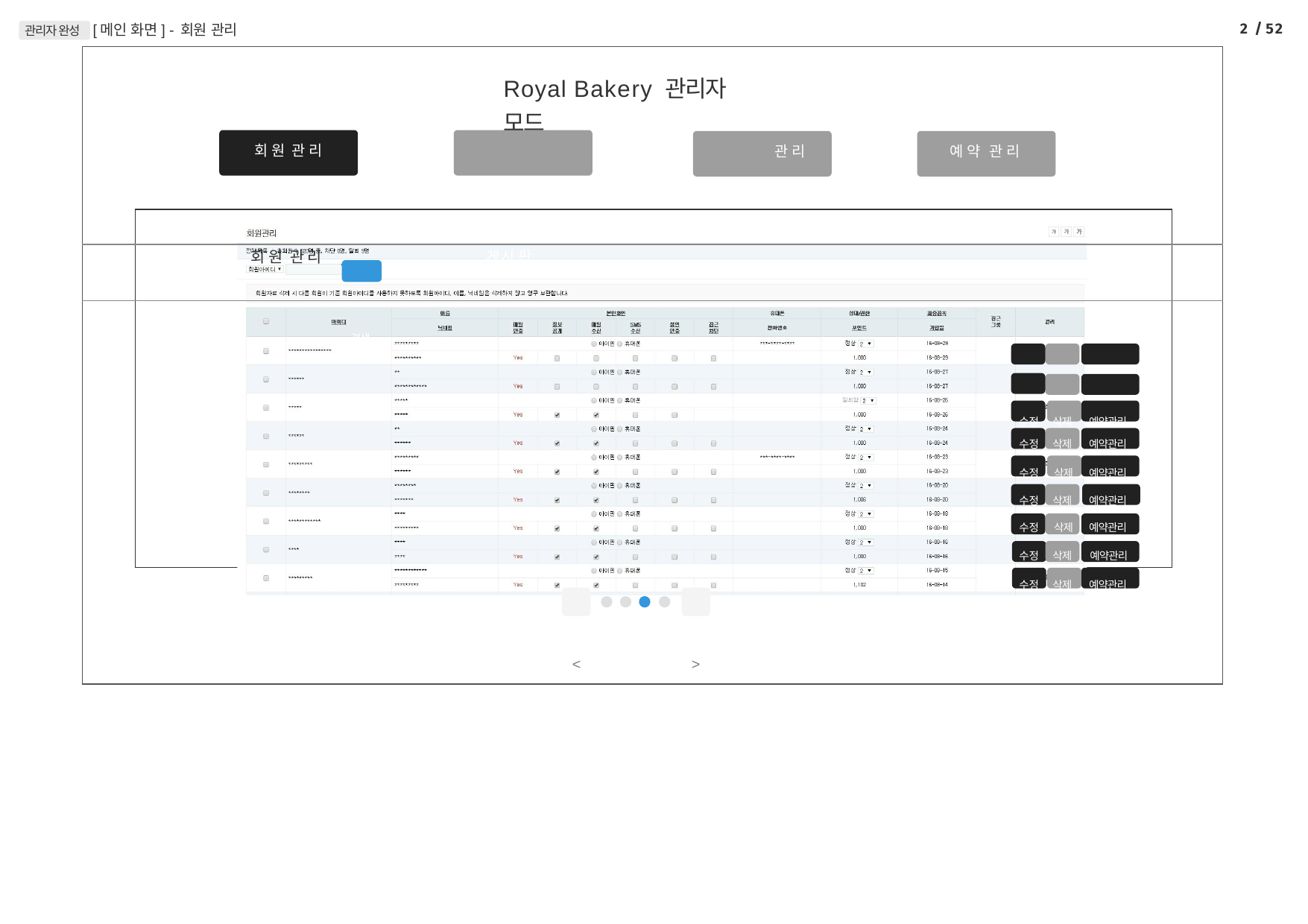

2 / 52
관리자 완성    [메인 화면] - 회원 관리
| 회 원 | 관 리 |  | Royal Bakery 관리자 모드 제 품 관 리 게 시 판 |  | 관 리 | 예 약 | 관 리 |  |  |
| --- | --- | --- | --- | --- | --- | --- | --- | --- | --- |
| 회 원 | 관 리 |  |  |  |  |  |  |  |  |
|  |  | 검색 |  |  |  |  |  |  |  |
|  |  |  |  |  | 수정 |  |  | 삭제 | 예약관리 |
|  |  |  |  |  | 수정 |  |  | 삭제 | 예약관리 |
|  |  |  |  |  | 수정 |  |  | 삭제 | 예약관리 |
|  |  |  |  |  | 수정 |  |  | 삭제 | 예약관리 |
|  |  |  |  |  | 수정 |  |  | 삭제 | 예약관리 |
|  |  |  |  |  | 수정 |  |  | 삭제 | 예약관리 |
|  |  |  |  |  | 수정 |  |  | 삭제 | 예약관리 |
|  |  |  |  |  | 수정 |  |  | 삭제 | 예약관리 |
|  |  |  |  |  | 수정 |  |  | 삭제 | 예약관리 |
|  |  |  | < | > |  |  |  |  |  |